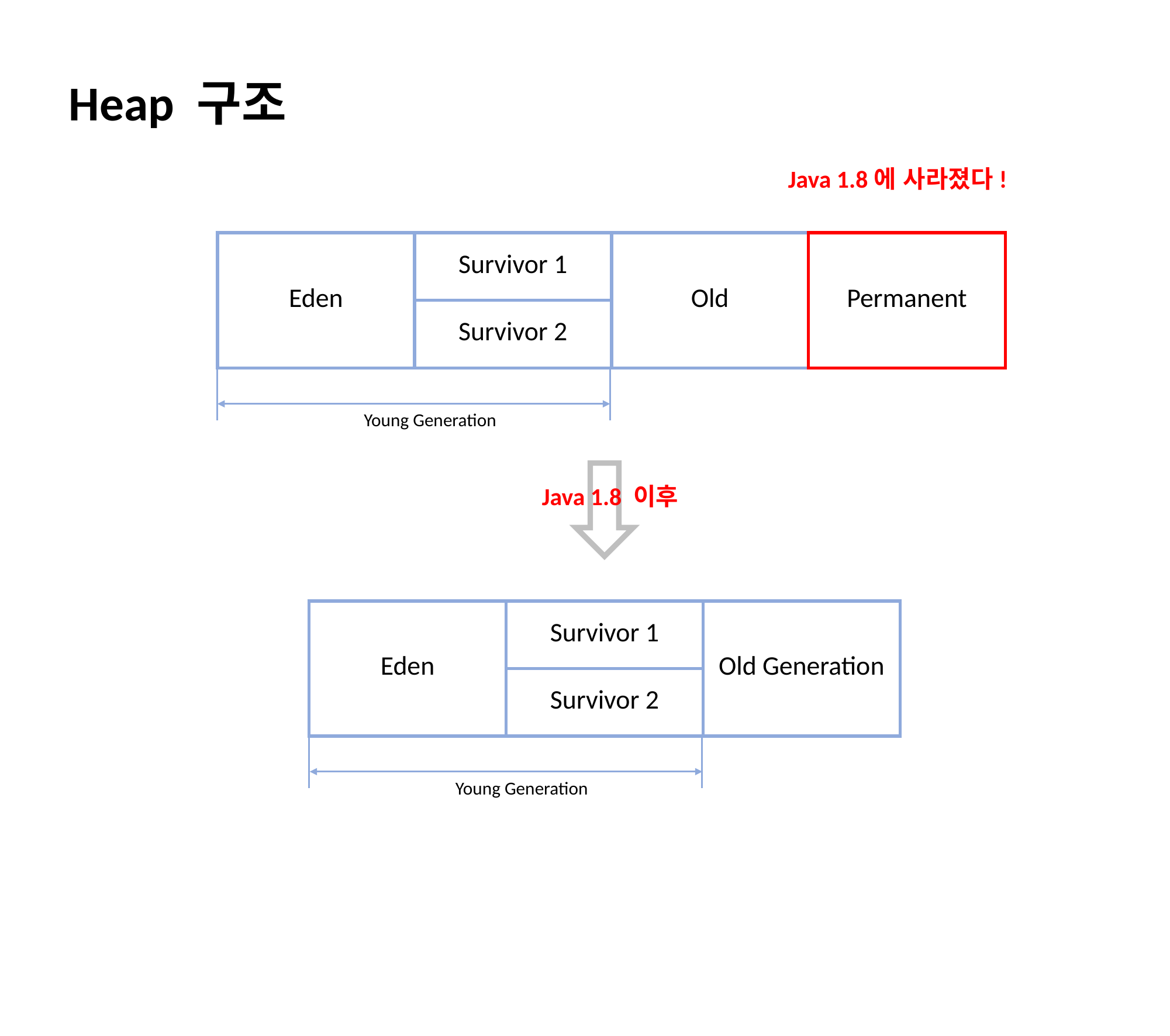

Heap 구조
Java 1.8에 사라졌다!
| Eden | Survivor 1 | Old | Permanent |
| --- | --- | --- | --- |
|  | Survivor 2 |  |  |
Young Generation

Java 1.8 이후
| Eden | Survivor 1 | Old Generation |
| --- | --- | --- |
|  | Survivor 2 |  |
Young Generation